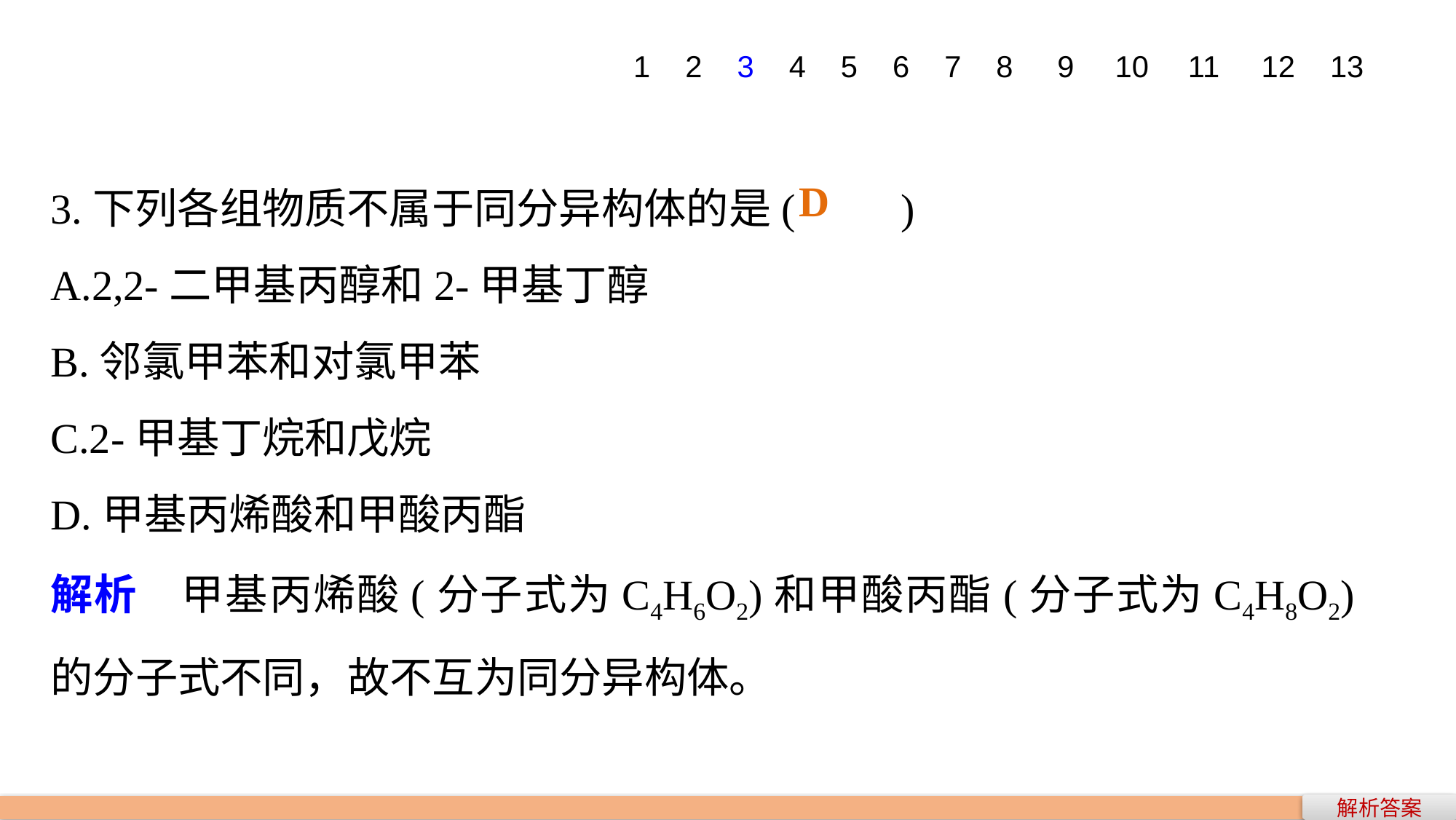

1
2
3
4
5
6
7
8
9
10
11
12
13
3.下列各组物质不属于同分异构体的是(　　)
A.2,2-二甲基丙醇和2-甲基丁醇
B.邻氯甲苯和对氯甲苯
C.2-甲基丁烷和戊烷
D.甲基丙烯酸和甲酸丙酯
解析　甲基丙烯酸(分子式为C4H6O2)和甲酸丙酯(分子式为C4H8O2)的分子式不同，故不互为同分异构体。
D
解析答案